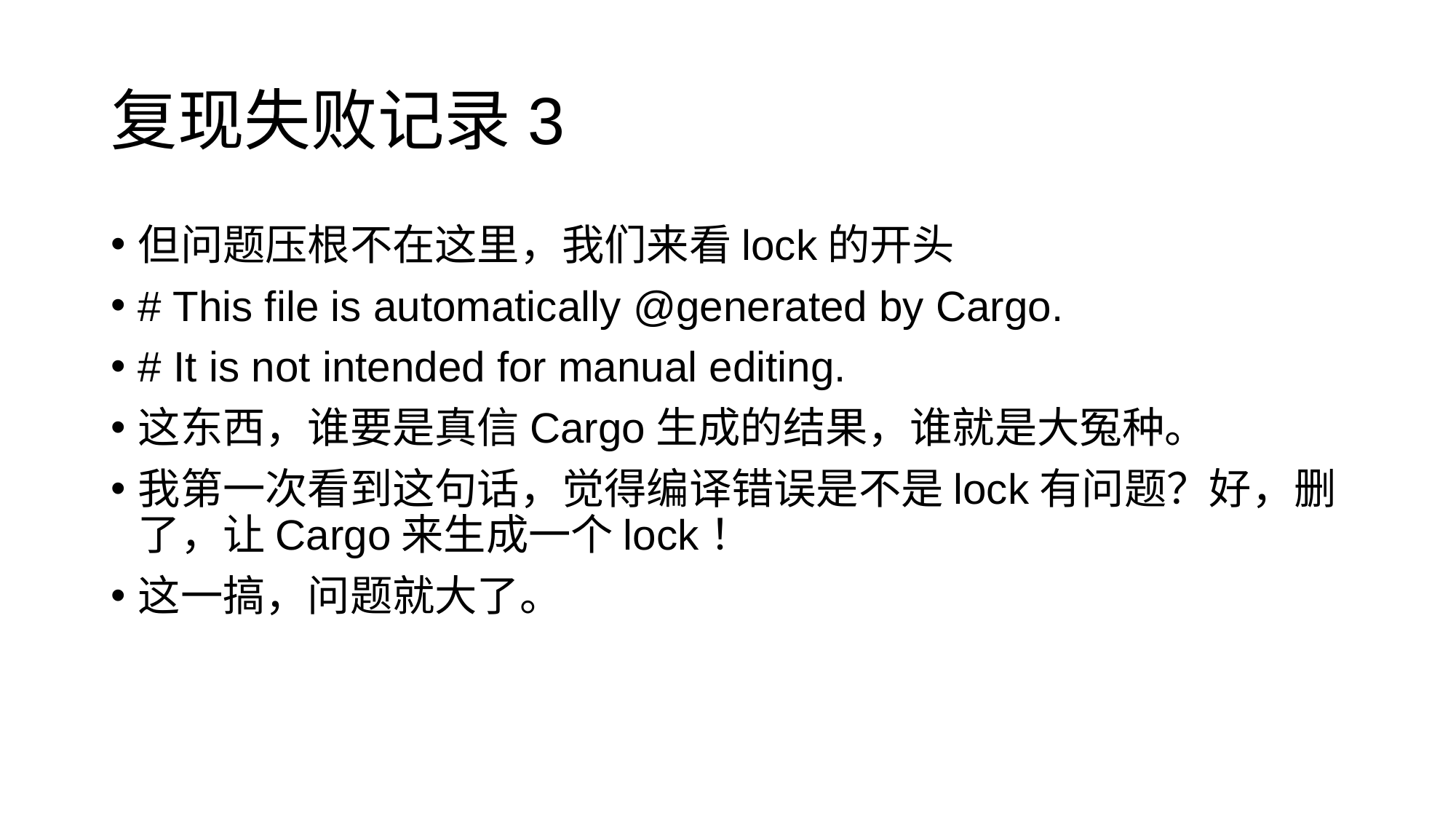

# 复现失败记录3
但问题压根不在这里，我们来看lock的开头
# This file is automatically @generated by Cargo.
# It is not intended for manual editing.
这东西，谁要是真信Cargo生成的结果，谁就是大冤种。
我第一次看到这句话，觉得编译错误是不是lock有问题？好，删了，让Cargo来生成一个lock！
这一搞，问题就大了。